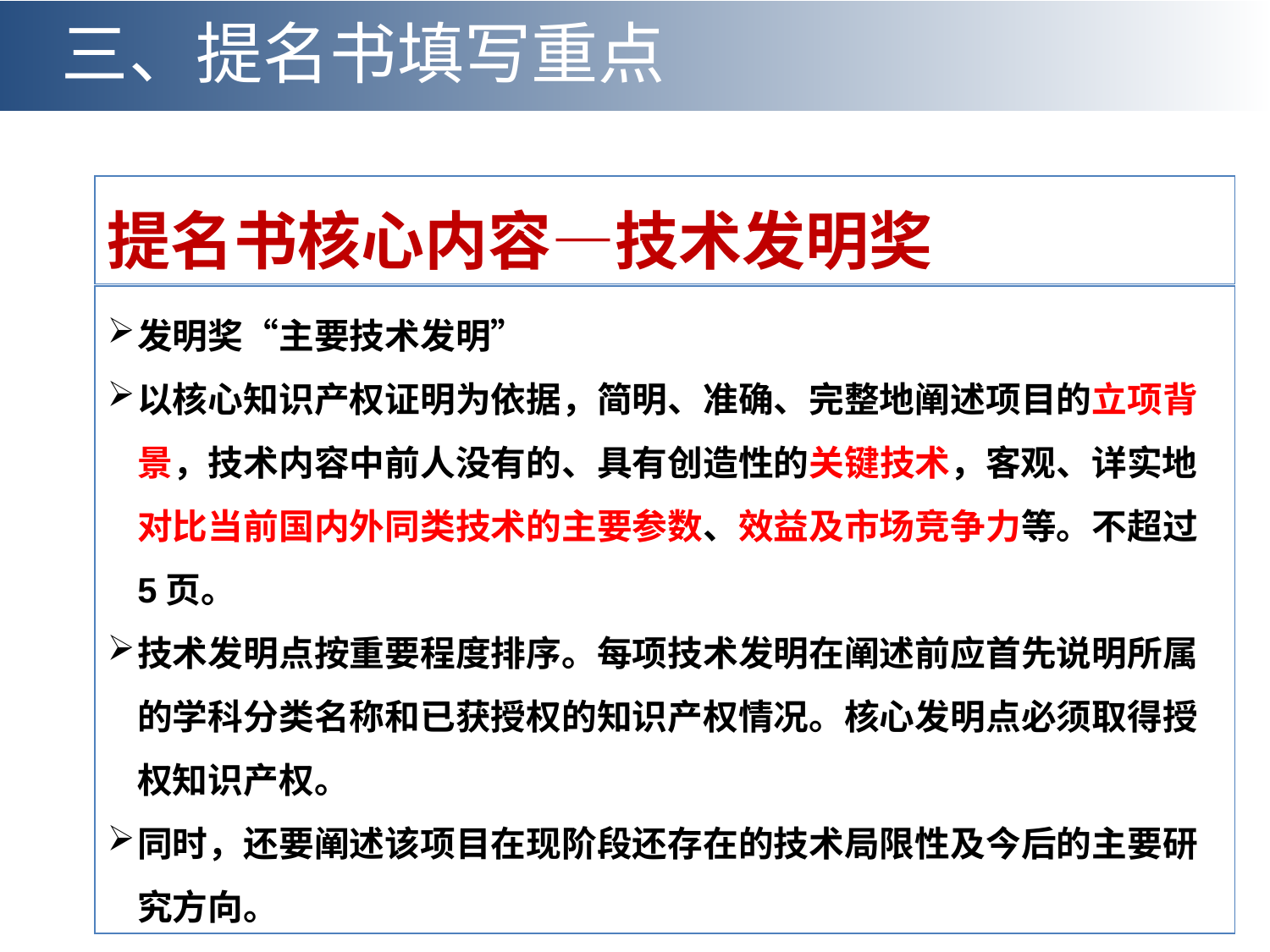

三、提名书填写重点

提名书核心内容—技术发明奖
发明奖“主要技术发明”
以核心知识产权证明为依据，简明、准确、完整地阐述项目的立项背景，技术内容中前人没有的、具有创造性的关键技术，客观、详实地对比当前国内外同类技术的主要参数、效益及市场竞争力等。不超过5页。
技术发明点按重要程度排序。每项技术发明在阐述前应首先说明所属的学科分类名称和已获授权的知识产权情况。核心发明点必须取得授权知识产权。
同时，还要阐述该项目在现阶段还存在的技术局限性及今后的主要研究方向。